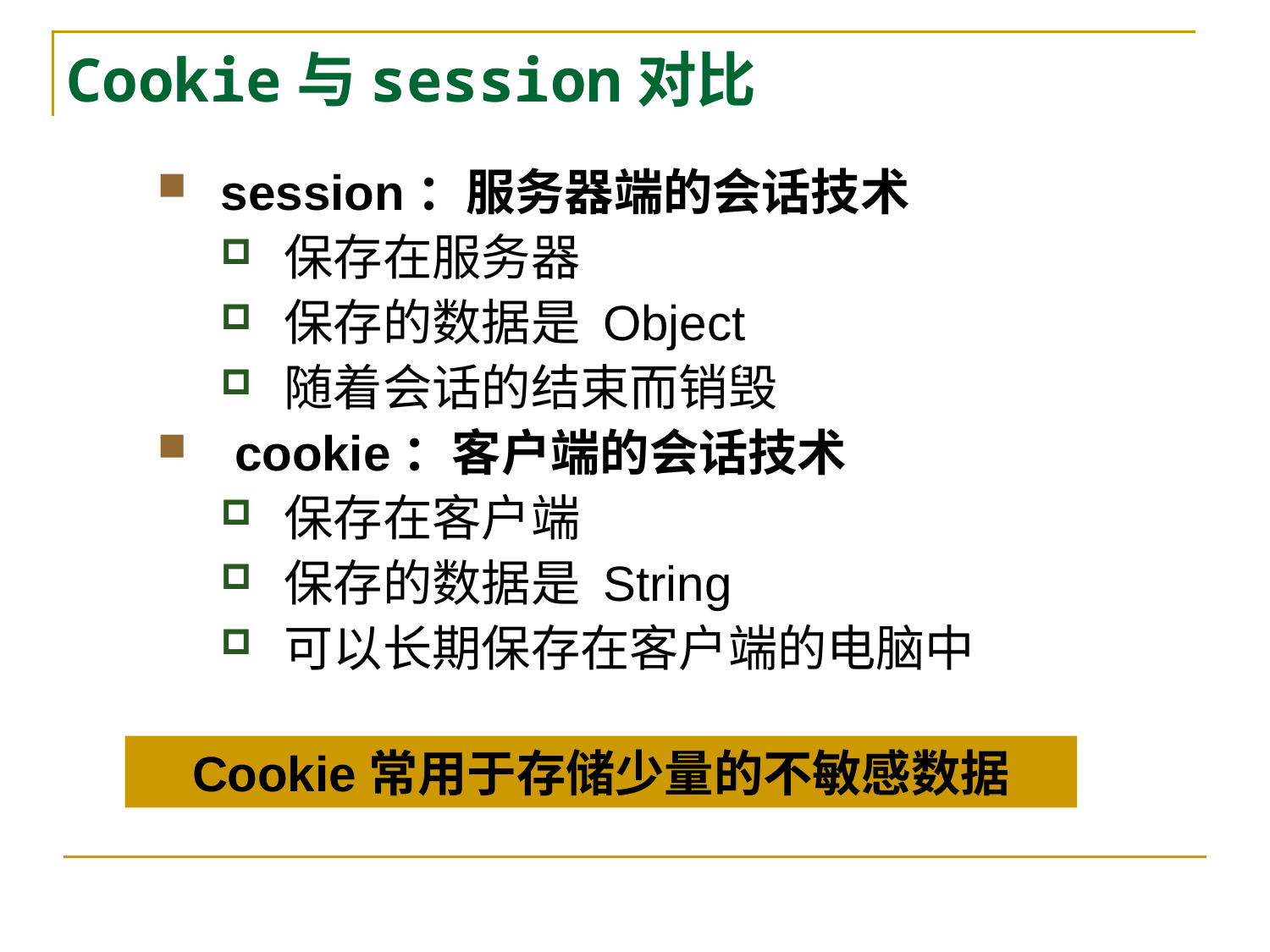

# Cookie与session对比
session：服务器端的会话技术
保存在服务器
保存的数据是 Object
随着会话的结束而销毁
 cookie：客户端的会话技术
保存在客户端
保存的数据是 String
可以长期保存在客户端的电脑中

Cookie常用于存储少量的不敏感数据